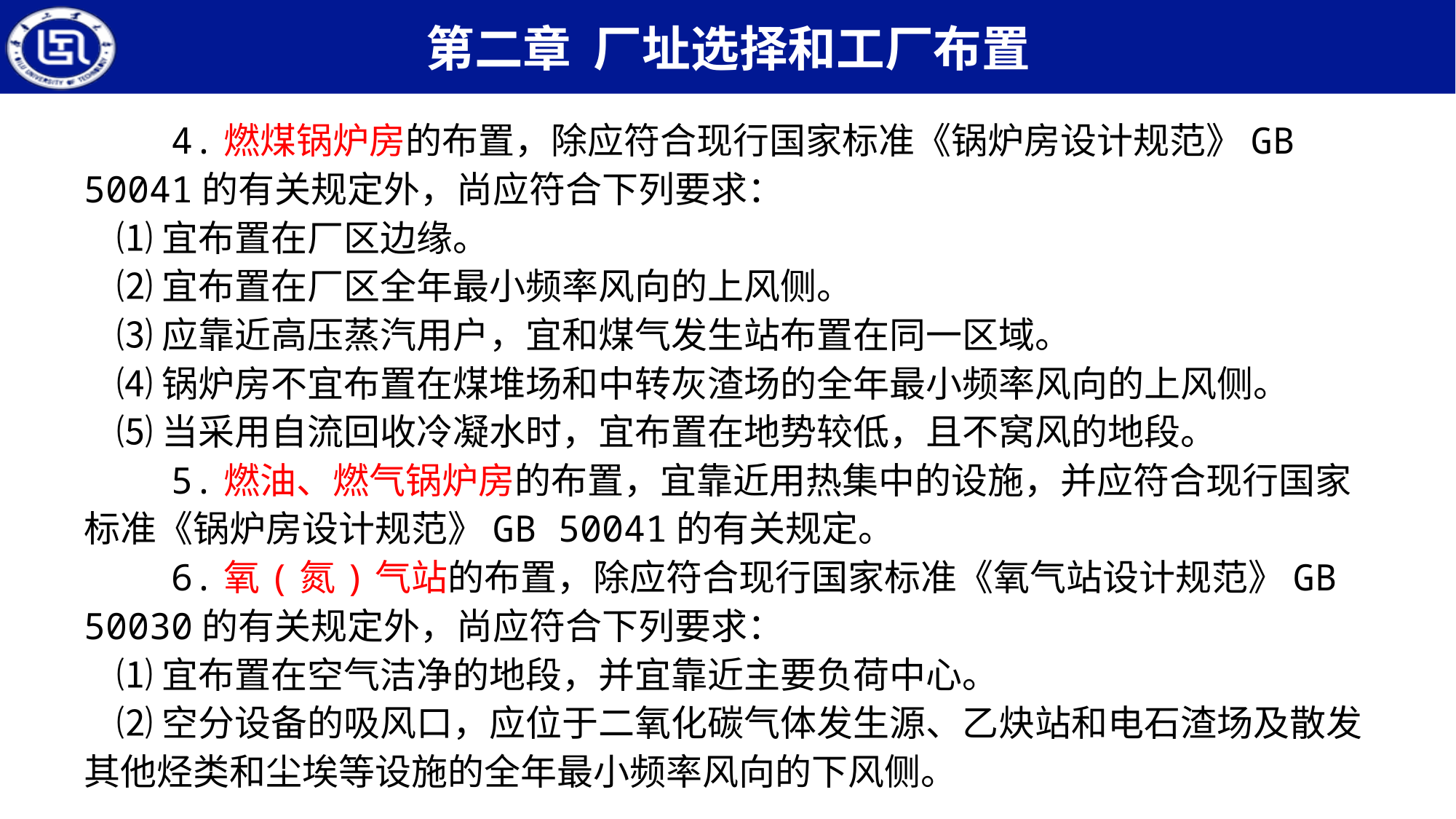

4.燃煤锅炉房的布置，除应符合现行国家标准《锅炉房设计规范》GB 50041的有关规定外，尚应符合下列要求：
    ⑴宜布置在厂区边缘。
    ⑵宜布置在厂区全年最小频率风向的上风侧。
    ⑶应靠近高压蒸汽用户，宜和煤气发生站布置在同一区域。
    ⑷锅炉房不宜布置在煤堆场和中转灰渣场的全年最小频率风向的上风侧。
    ⑸当采用自流回收冷凝水时，宜布置在地势较低，且不窝风的地段。
    5.燃油、燃气锅炉房的布置，宜靠近用热集中的设施，并应符合现行国家标准《锅炉房设计规范》GB 50041的有关规定。
    6.氧(氮)气站的布置，除应符合现行国家标准《氧气站设计规范》GB 50030的有关规定外，尚应符合下列要求：
    ⑴宜布置在空气洁净的地段，并宜靠近主要负荷中心。
    ⑵空分设备的吸风口，应位于二氧化碳气体发生源、乙炔站和电石渣场及散发其他烃类和尘埃等设施的全年最小频率风向的下风侧。